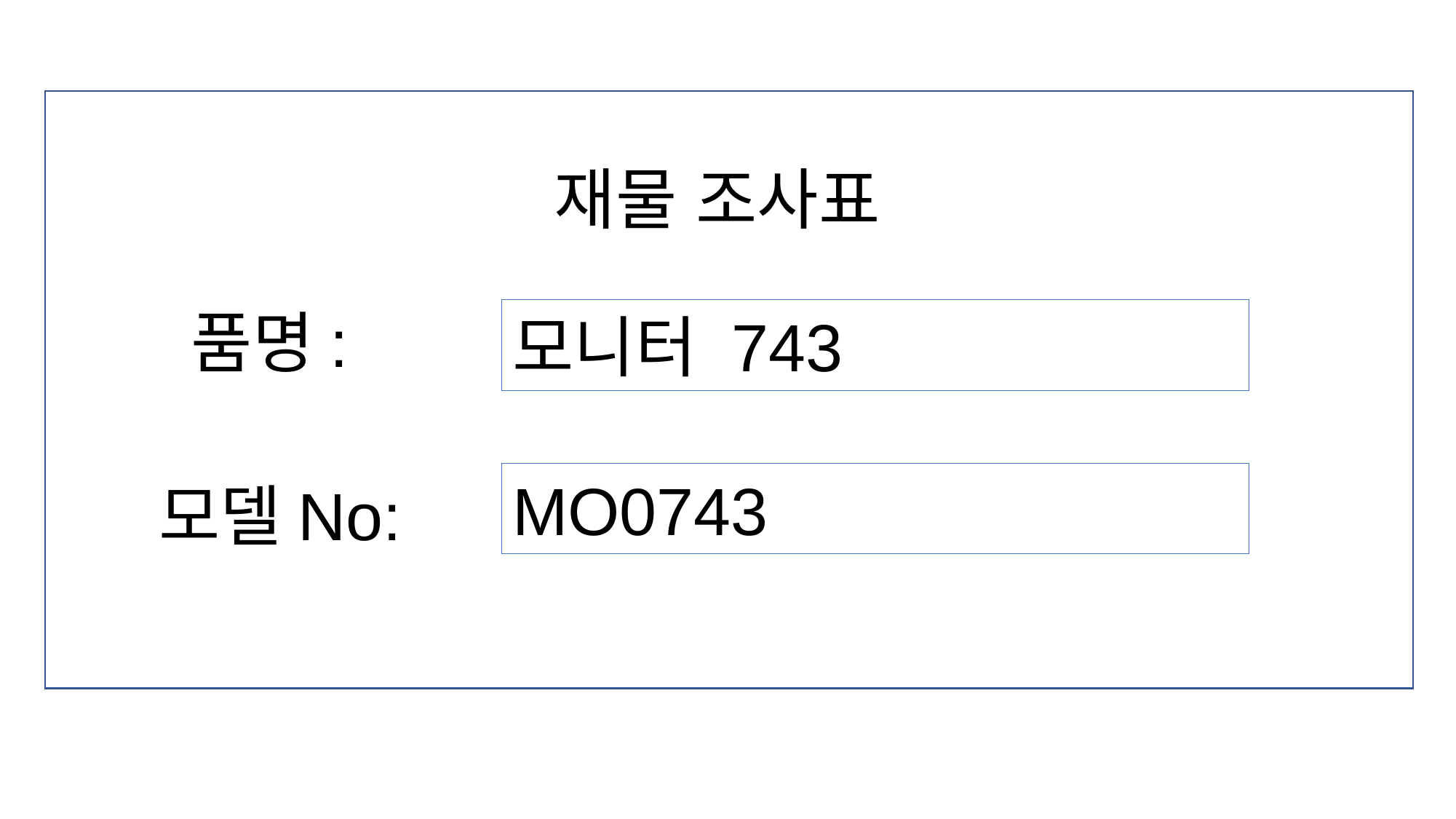

재물 조사표
품명:
모니터 743
MO0743
모델No: